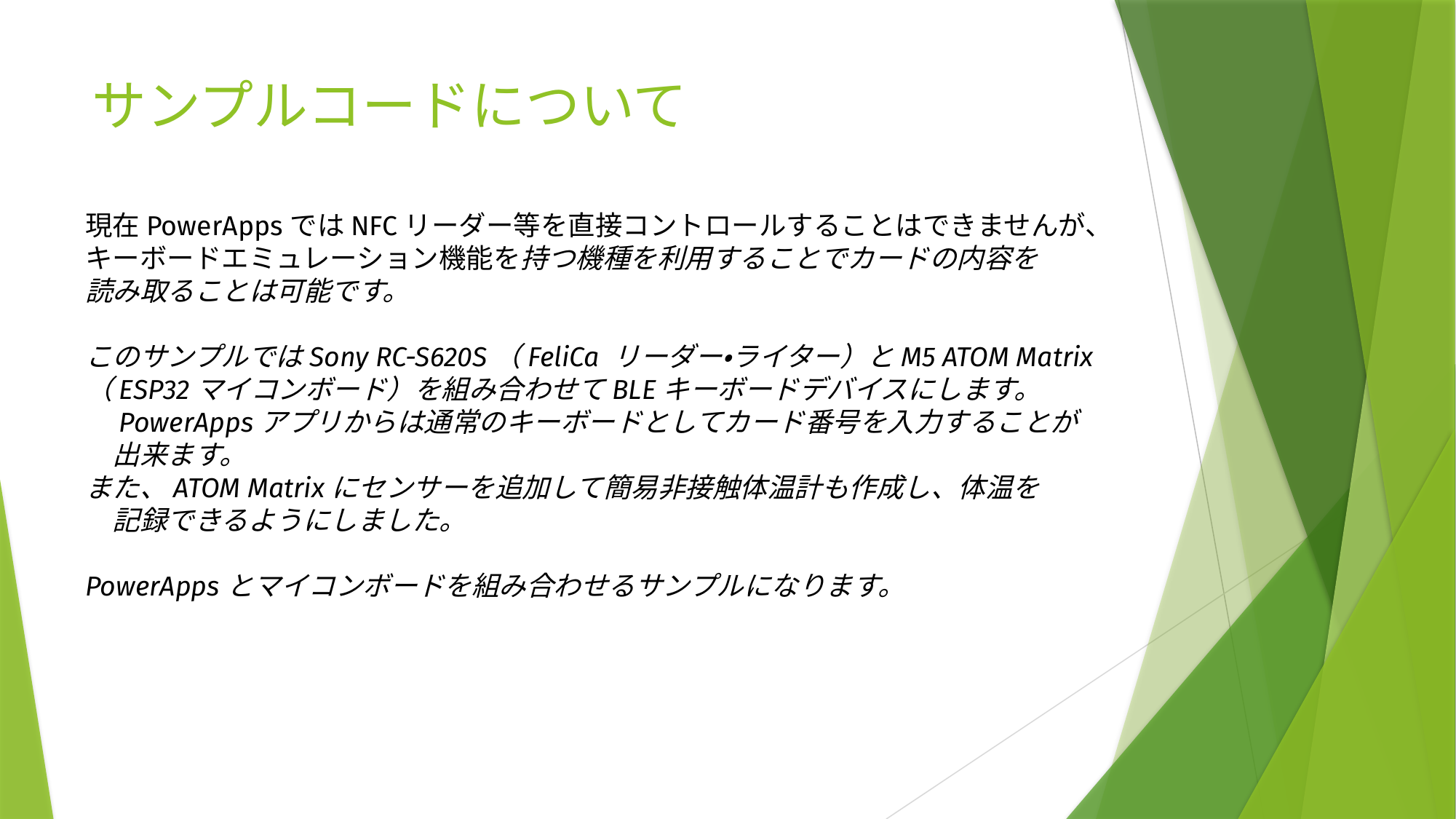

# サンプルコードについて
現在PowerAppsではNFCリーダー等を直接コントロールすることはできませんが、
キーボードエミュレーション機能を持つ機種を利用することでカードの内容を
読み取ることは可能です。
このサンプルではSony RC-S620S（FeliCa リーダー・ライター）とM5 ATOM Matrix
（ESP32マイコンボード）を組み合わせてBLEキーボードデバイスにします。
　PowerAppsアプリからは通常のキーボードとしてカード番号を入力することが
　出来ます。
また、ATOM Matrixにセンサーを追加して簡易非接触体温計も作成し、体温を
　記録できるようにしました。
PowerAppsとマイコンボードを組み合わせるサンプルになります。